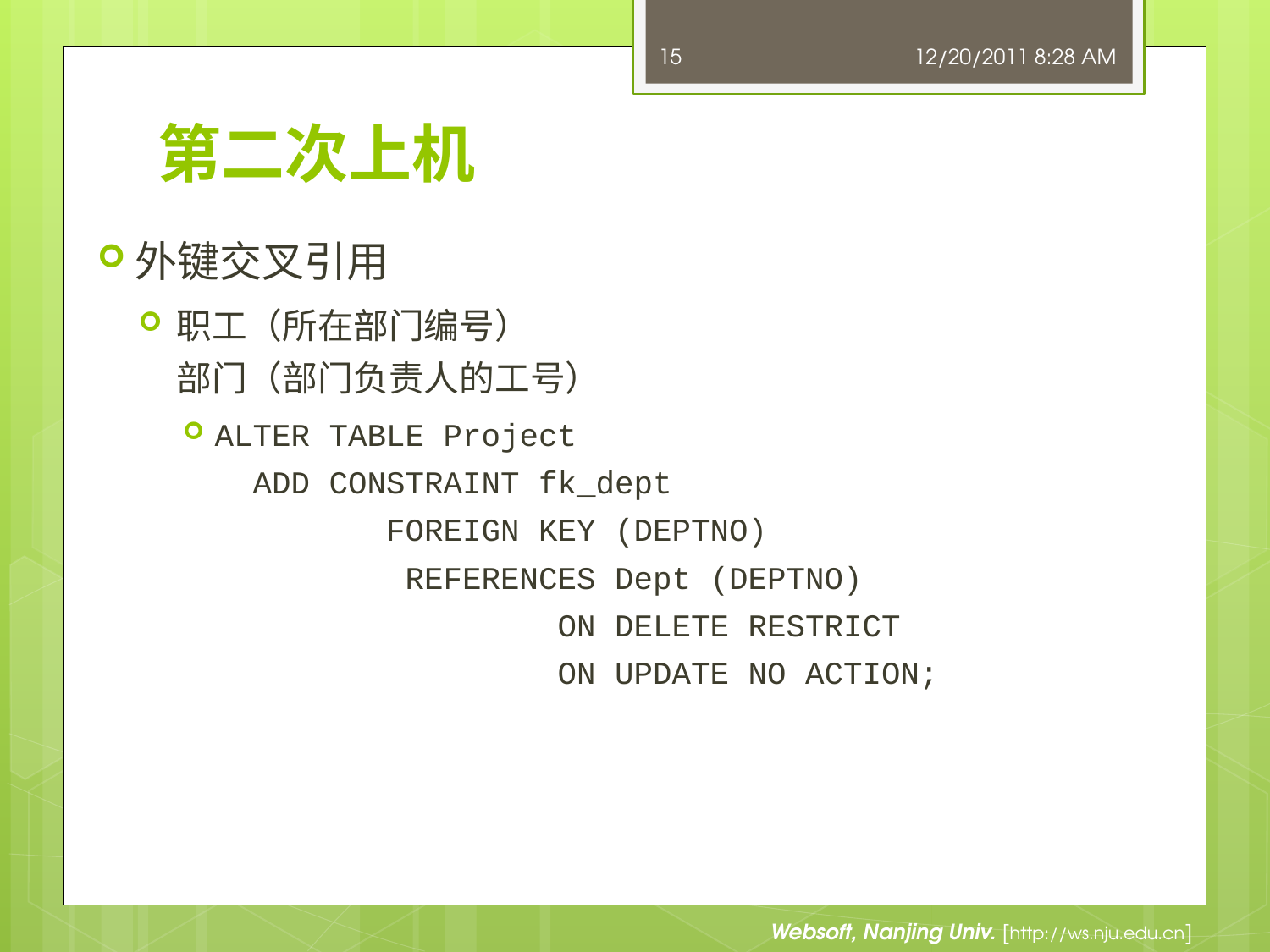

15
12/20/2011 8:28 AM
# 第二次上机
外键交叉引用
职工（所在部门编号）
部门（部门负责人的工号）
ALTER TABLE Project
  ADD CONSTRAINT fk_dept
         FOREIGN KEY (DEPTNO)
          REFERENCES Dept (DEPTNO)
                  ON DELETE RESTRICT
                  ON UPDATE NO ACTION;
Websoft, Nanjing Univ. [http://ws.nju.edu.cn]